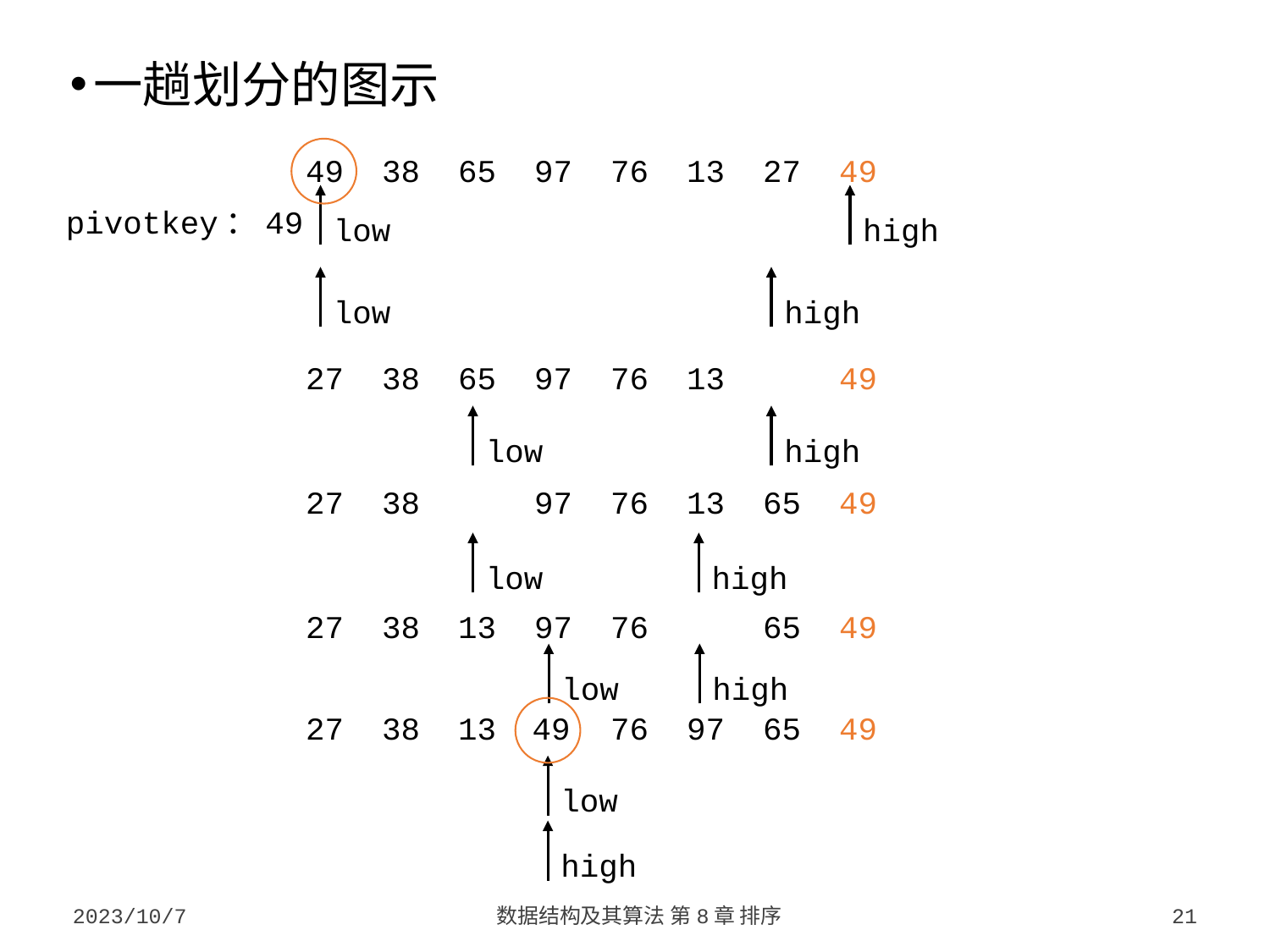

一趟划分的图示

49  38  65  97  76  13  27  49
pivotkey：49
low
high
low
high
27  38  65  97  76  13      49
low
high
27  38      97  76  13  65  49
low
high
27  38  13  97  76      65  49
low
high

27  38  13      76  97  65  49
49
low
high
2023/10/7
数据结构及其算法 第8章 排序
21